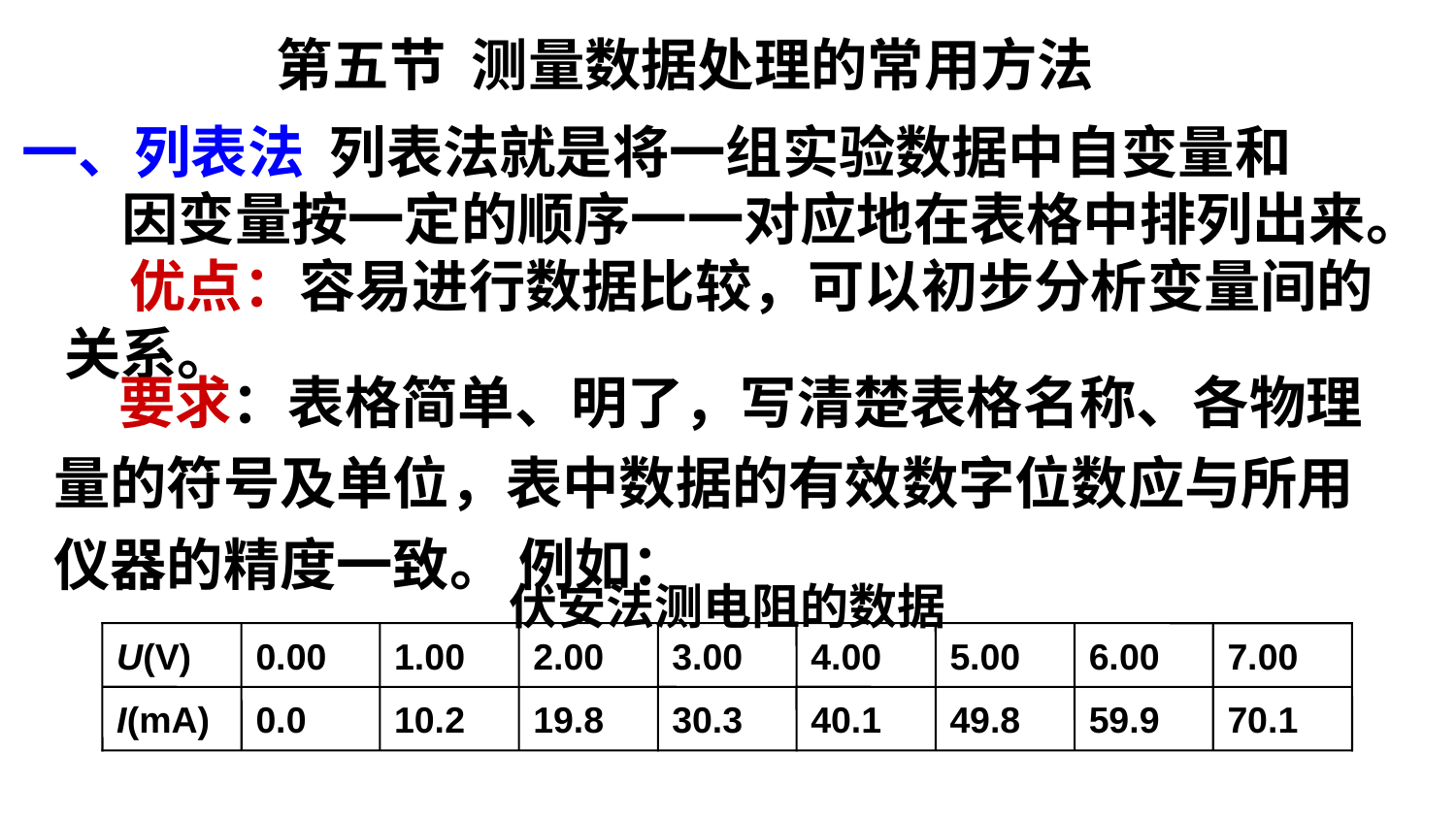

第五节  测量数据处理的常用方法
一、列表法  列表法就是将一组实验数据中自变量和
因变量按一定的顺序一一对应地在表格中排列出来。
    优点：容易进行数据比较，可以初步分析变量间的关系。
    要求：表格简单、明了，写清楚表格名称、各物理量的符号及单位，表中数据的有效数字位数应与所用仪器的精度一致。 例如：
伏安法测电阻的数据
U(V)

0.00

1.00

2.00

3.00

4.00

5.00

6.00

7.00

I(mA)

0.0
10.2
19.8
30.3

40.1

49.8
59.9
70.1

36